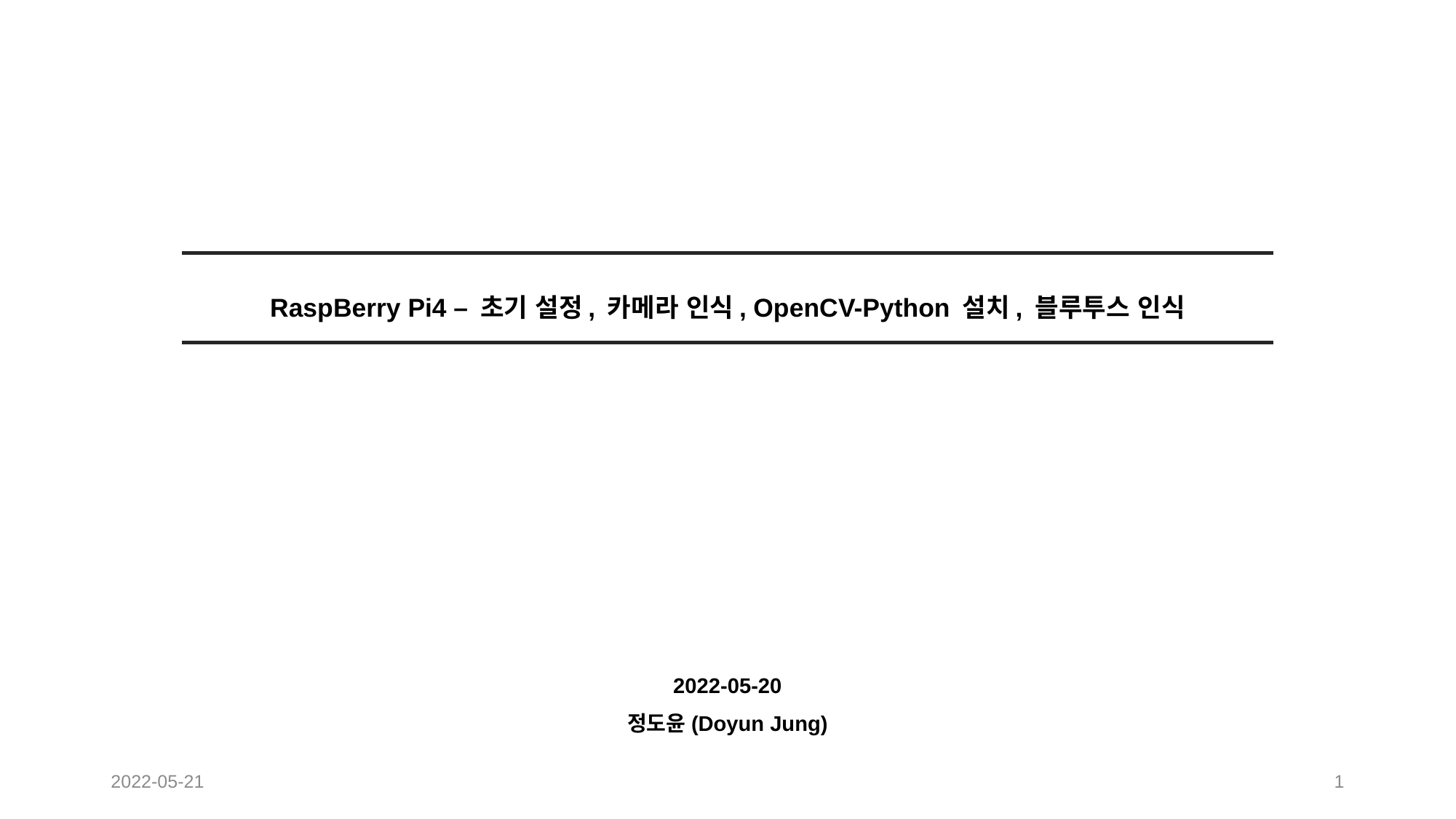

# RaspBerry Pi4 – 초기 설정, 카메라 인식, OpenCV-Python 설치, 블루투스 인식
2022-05-20
정도윤(Doyun Jung)
2022-05-21
1